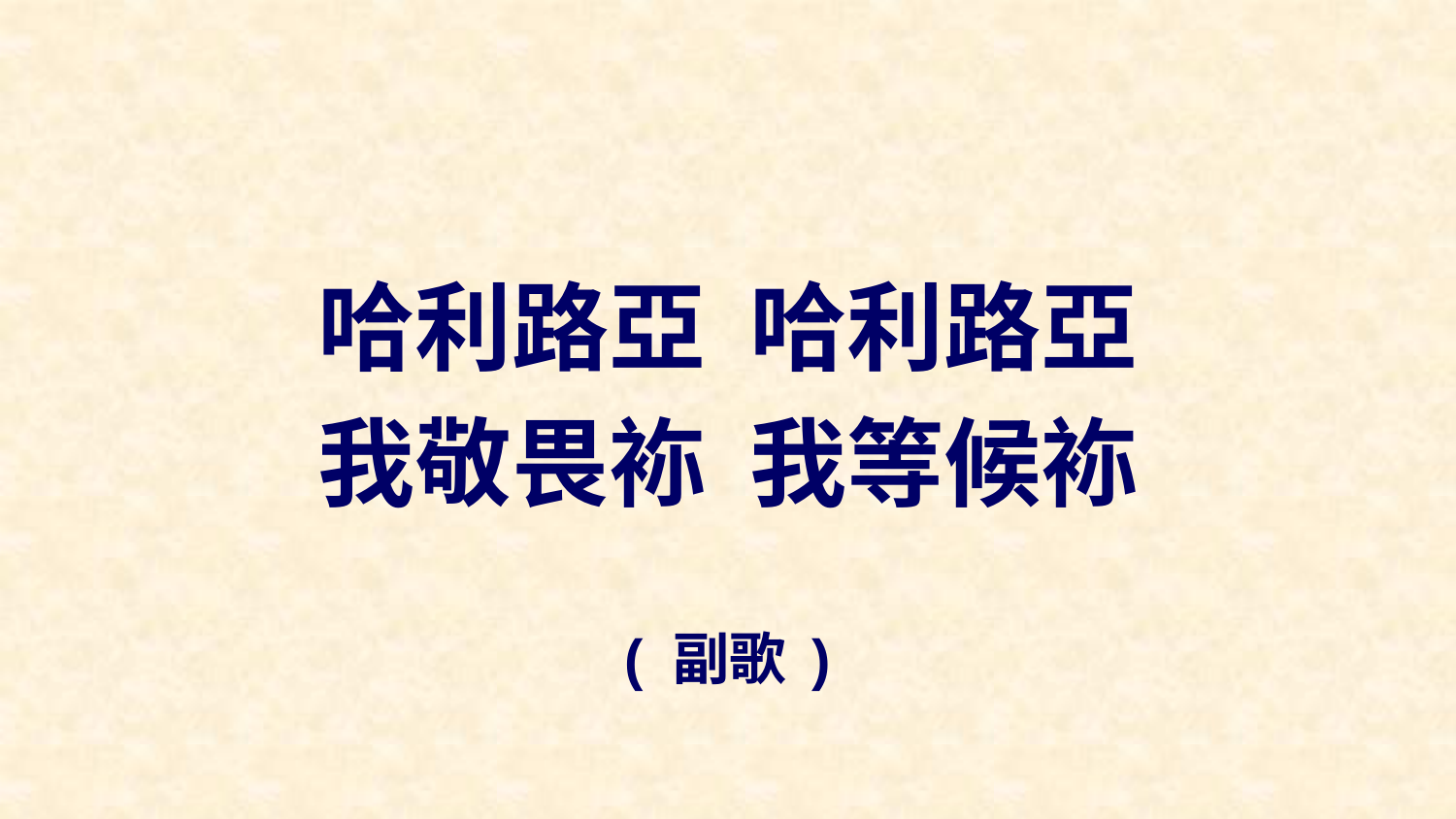

哈利路亞  哈利路亞
我敬畏袮  我等候袮
( 副歌 )